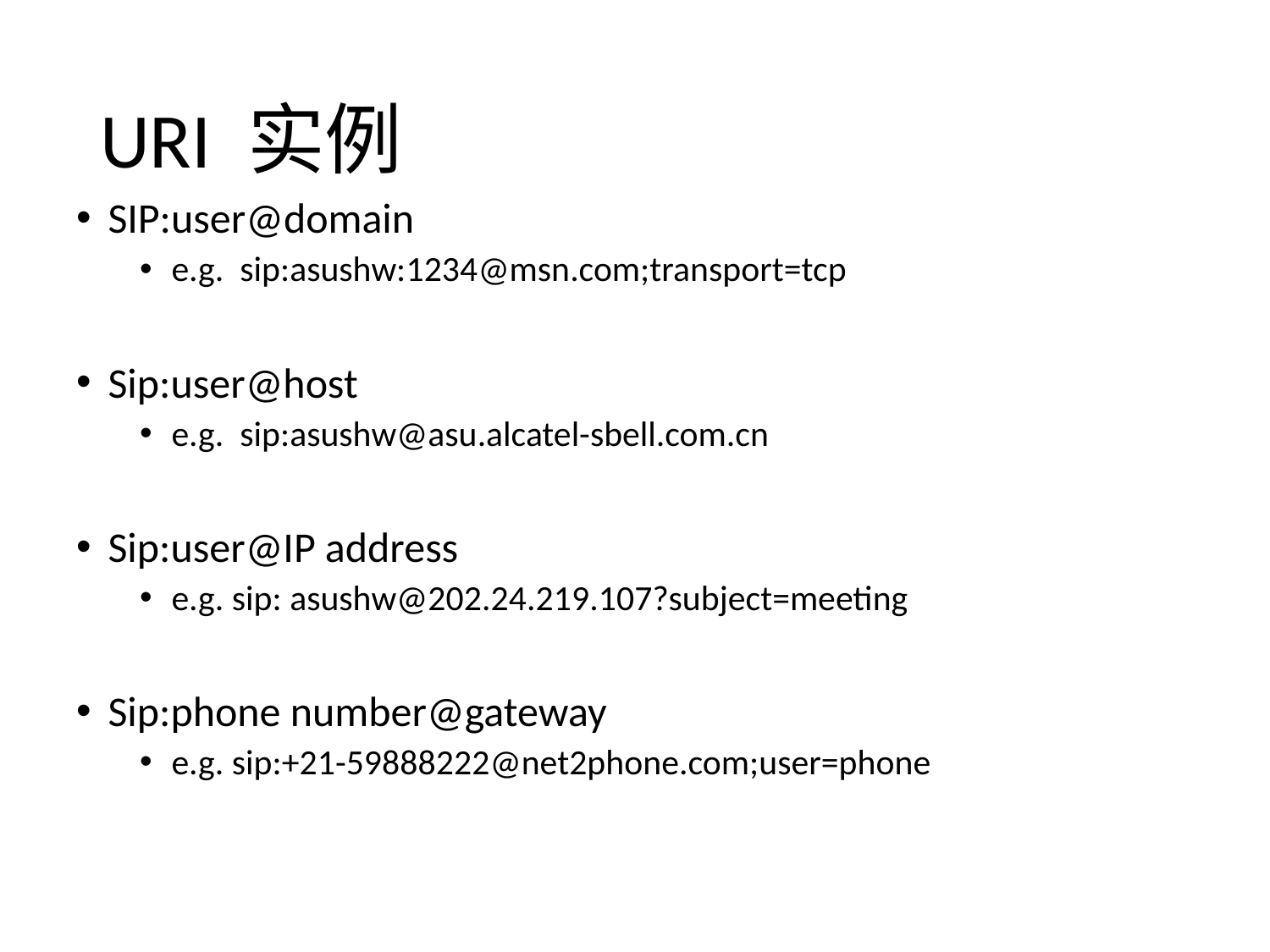

# URI 实例
SIP:user@domain
e.g.  sip:asushw:1234@msn.com;transport=tcp

Sip:user@host
e.g.  sip:asushw@asu.alcatel-sbell.com.cn

Sip:user@IP address
e.g. sip: asushw@202.24.219.107?subject=meeting

Sip:phone number@gateway
e.g. sip:+21-59888222@net2phone.com;user=phone